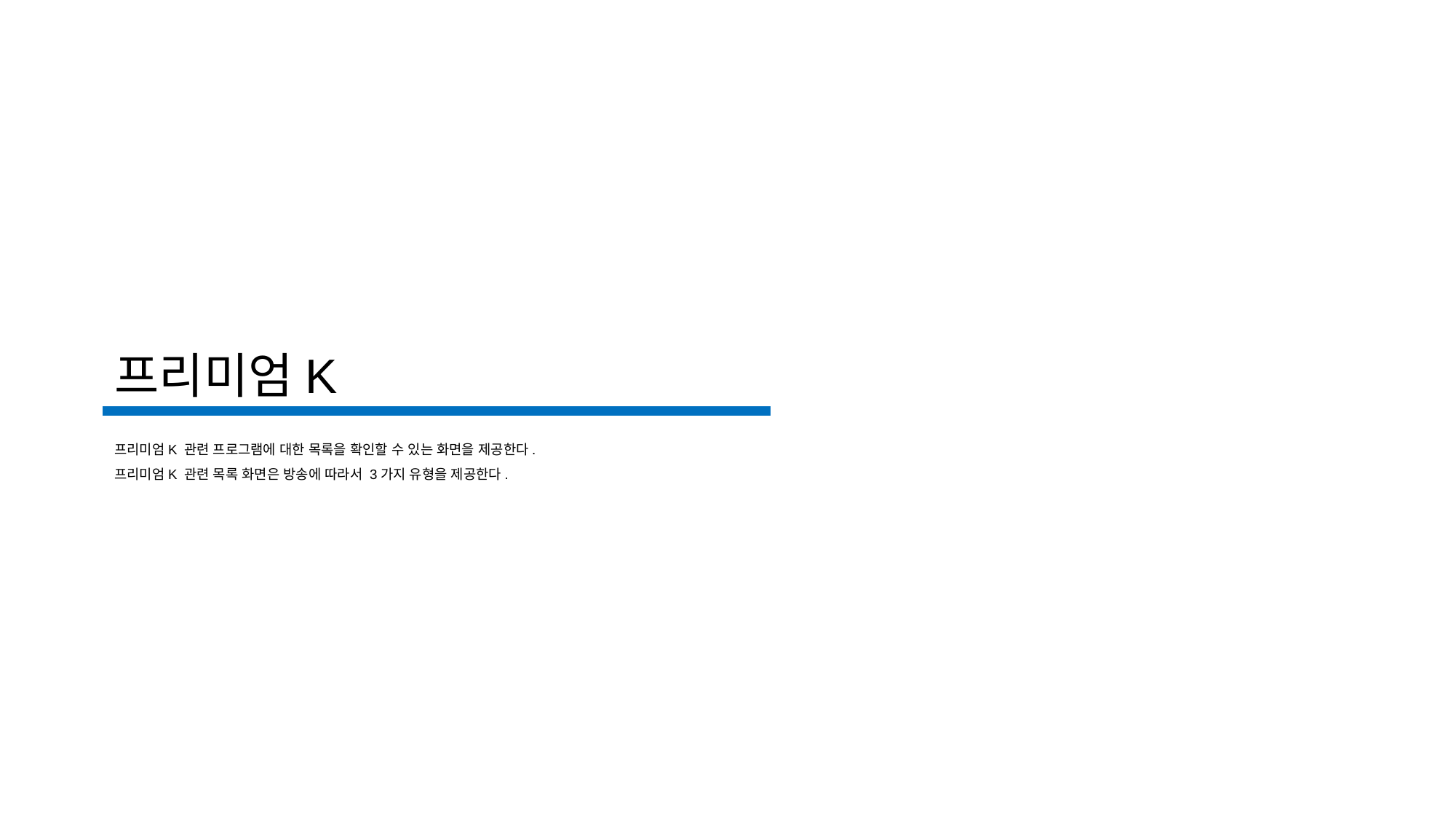

# 프리미엄K
프리미엄K 관련 프로그램에 대한 목록을 확인할 수 있는 화면을 제공한다.
프리미엄K 관련 목록 화면은 방송에 따라서 3가지 유형을 제공한다.